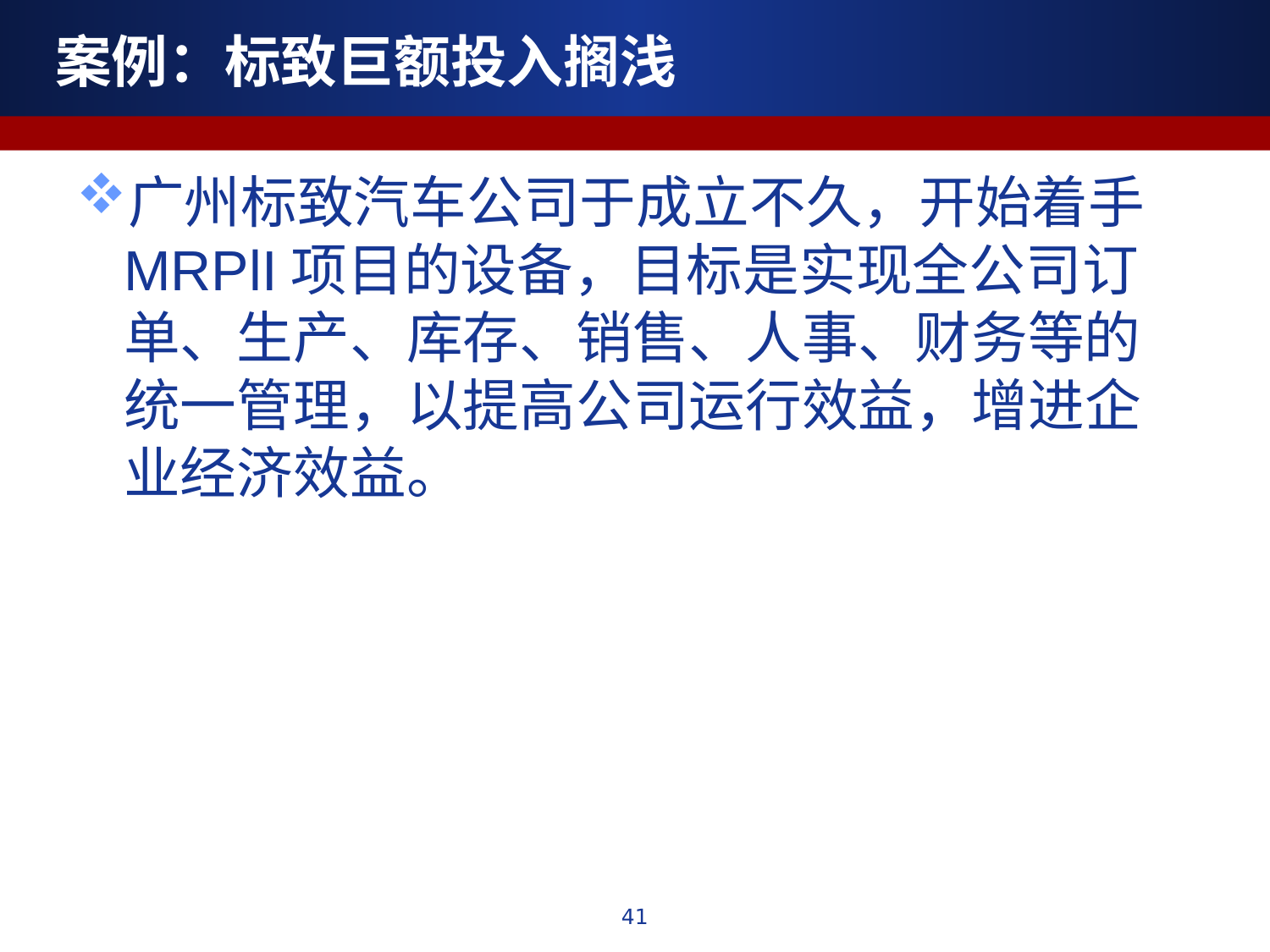

# 案例：标致巨额投入搁浅
广州标致汽车公司于成立不久，开始着手MRPlI项目的设备，目标是实现全公司订单、生产、库存、销售、人事、财务等的统一管理，以提高公司运行效益，增进企业经济效益。
41